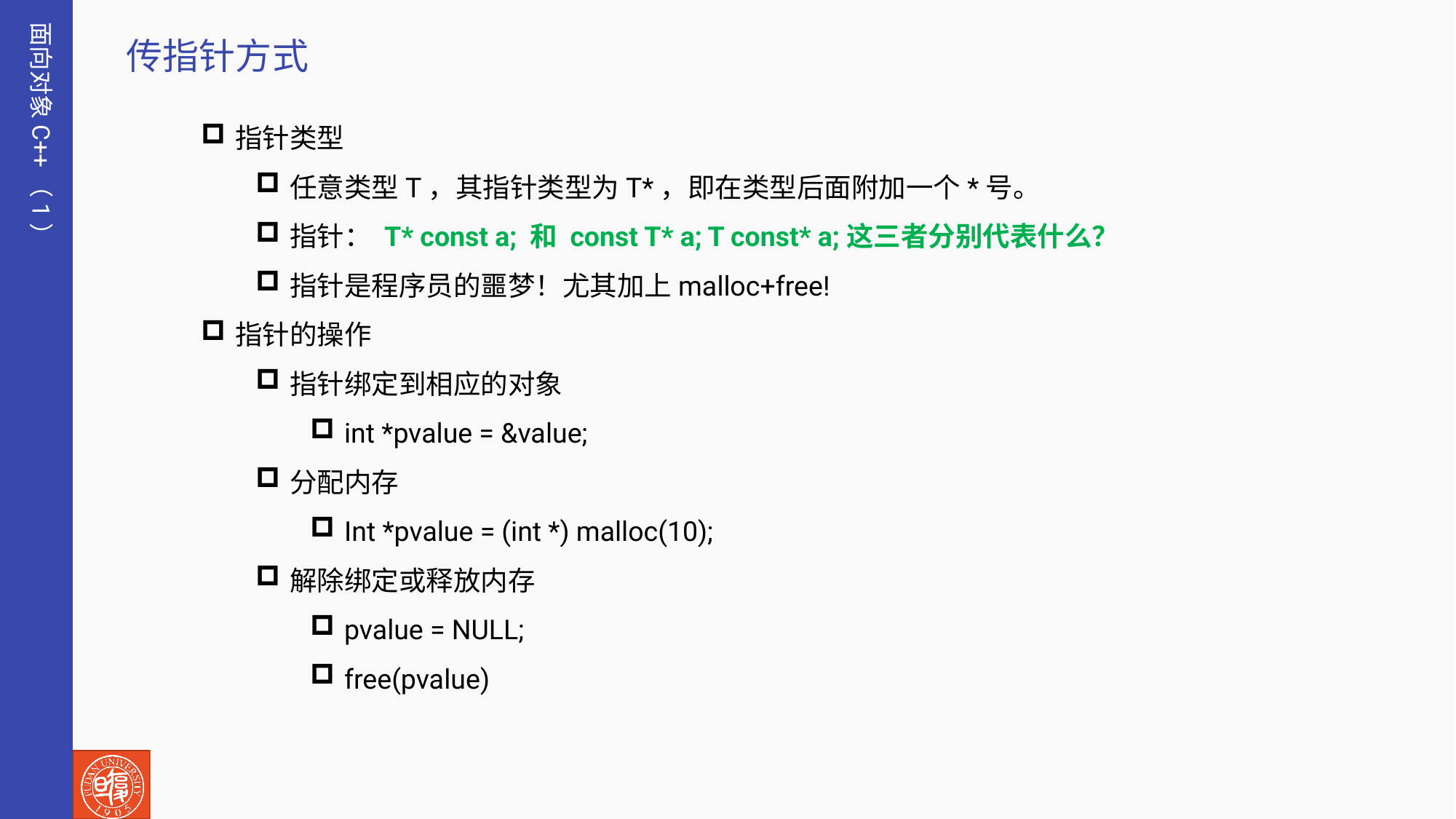

面向对象C++（1）
传指针方式
指针类型
任意类型T，其指针类型为T*，即在类型后面附加一个*号。
指针： T* const a; 和 const T* a; T const* a;这三者分别代表什么？
指针是程序员的噩梦！尤其加上malloc+free!
指针的操作
指针绑定到相应的对象
int *pvalue = &value;
分配内存
Int *pvalue = (int *) malloc(10);
解除绑定或释放内存
pvalue = NULL;
free(pvalue)